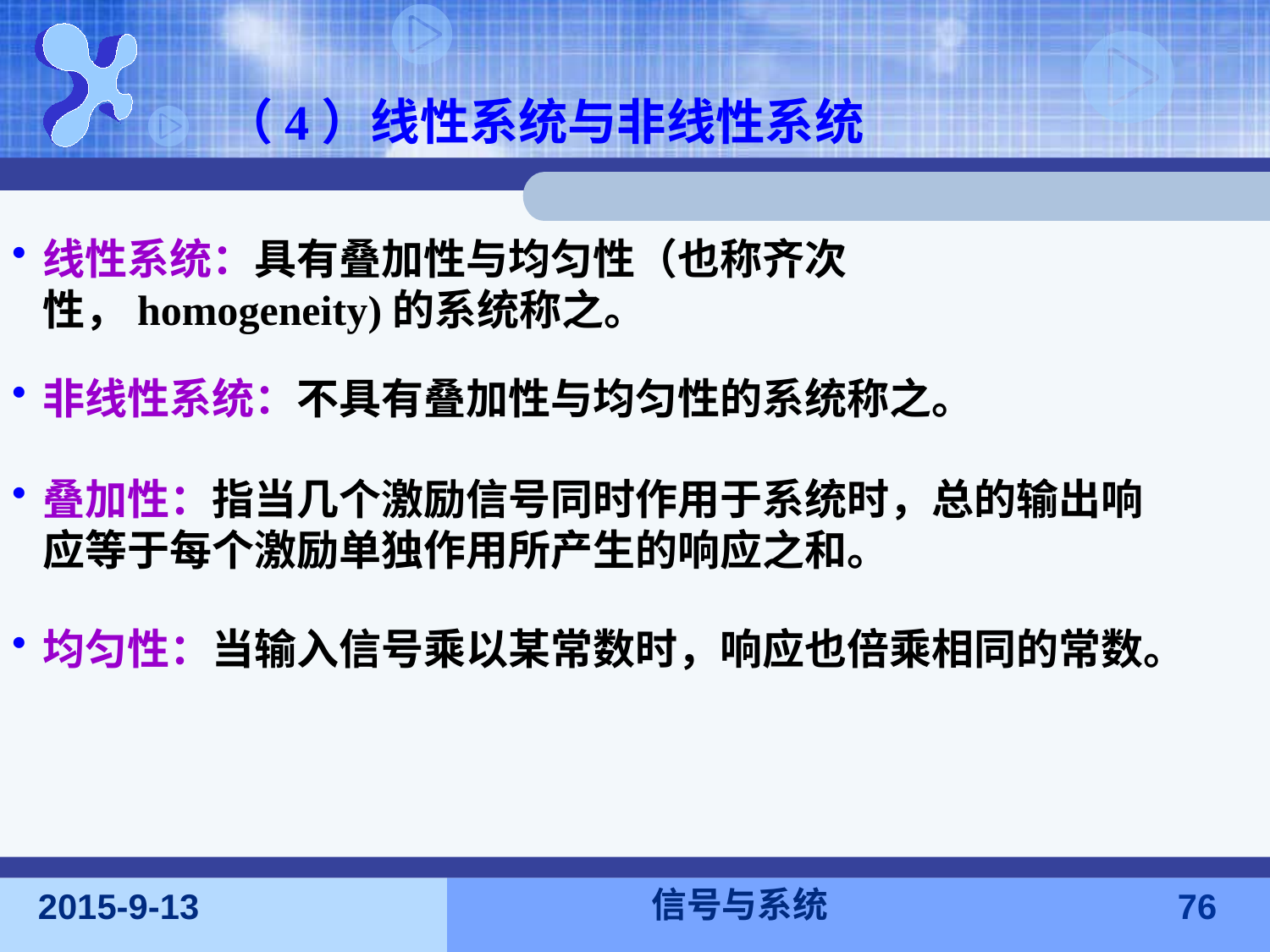

（4）线性系统与非线性系统
线性系统：具有叠加性与均匀性（也称齐次性，homogeneity)的系统称之。
非线性系统：不具有叠加性与均匀性的系统称之。
叠加性：指当几个激励信号同时作用于系统时，总的输出响应等于每个激励单独作用所产生的响应之和。
均匀性：当输入信号乘以某常数时，响应也倍乘相同的常数。
信号与系统
2015-9-13
76